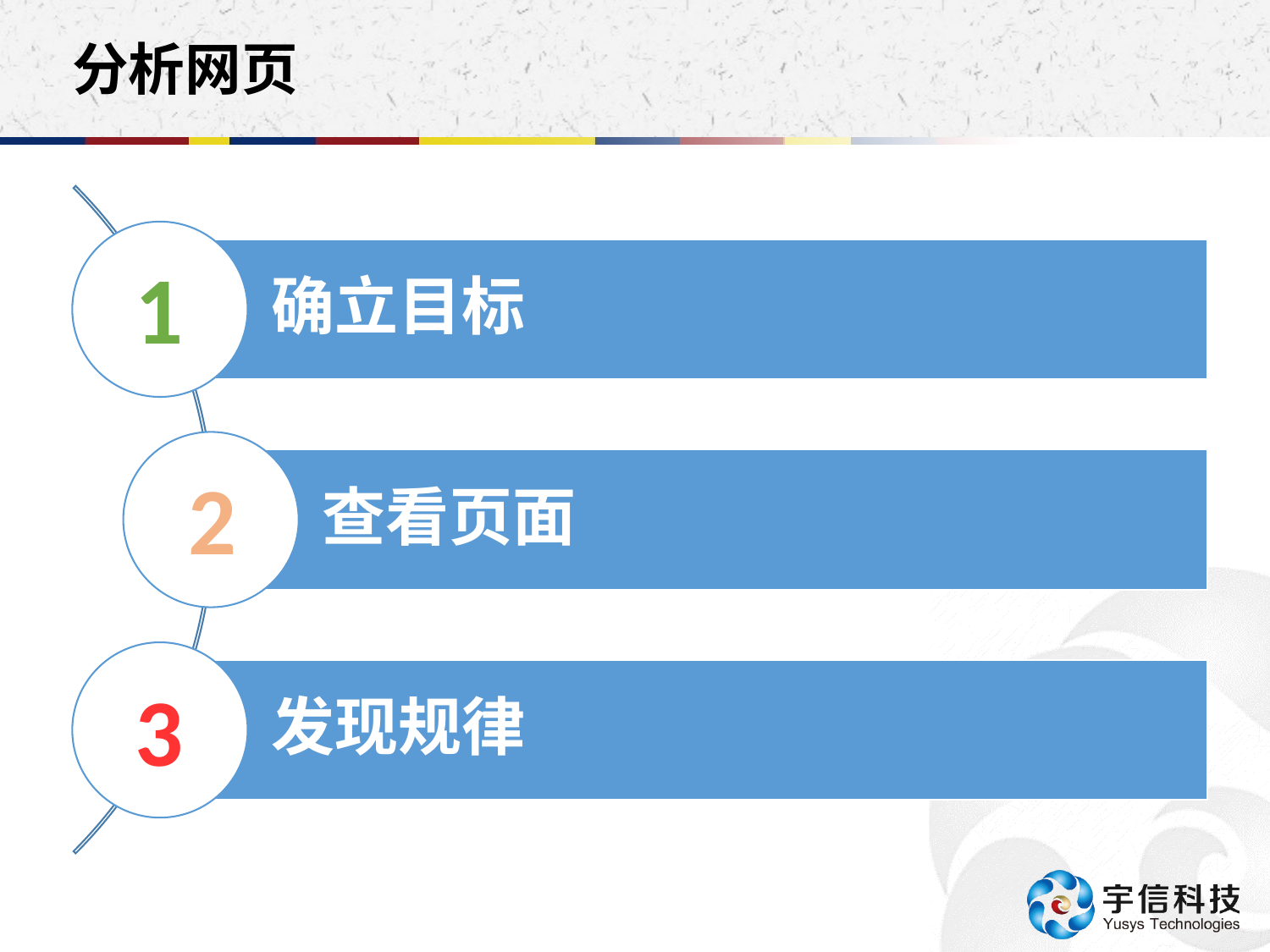

# 分析网页
确立目标
查看页面
发现规律
1
2
3